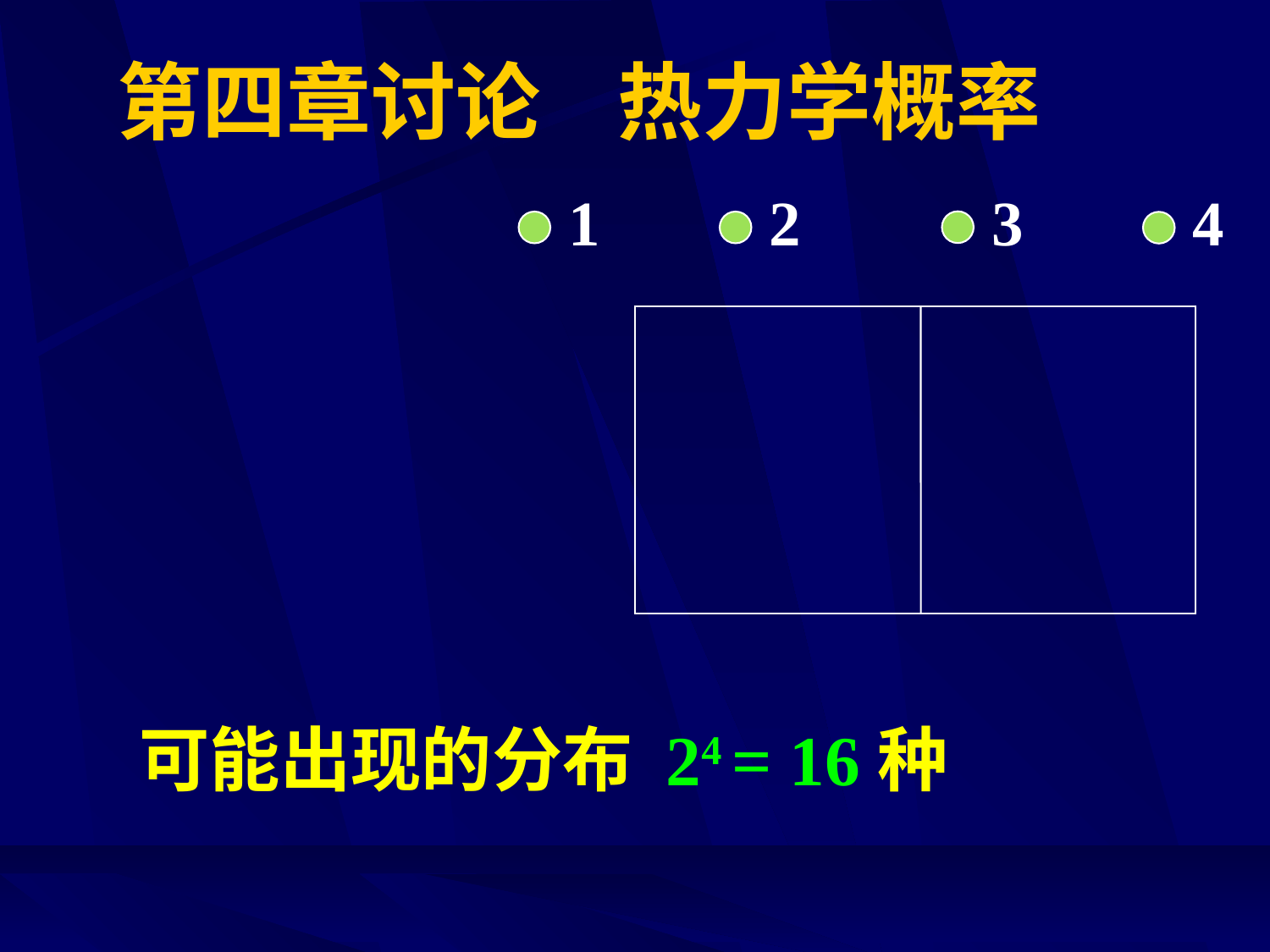

第四章讨论    热力学概率
 1

 2

 3

 4

可能出现的分布 24 = 16种